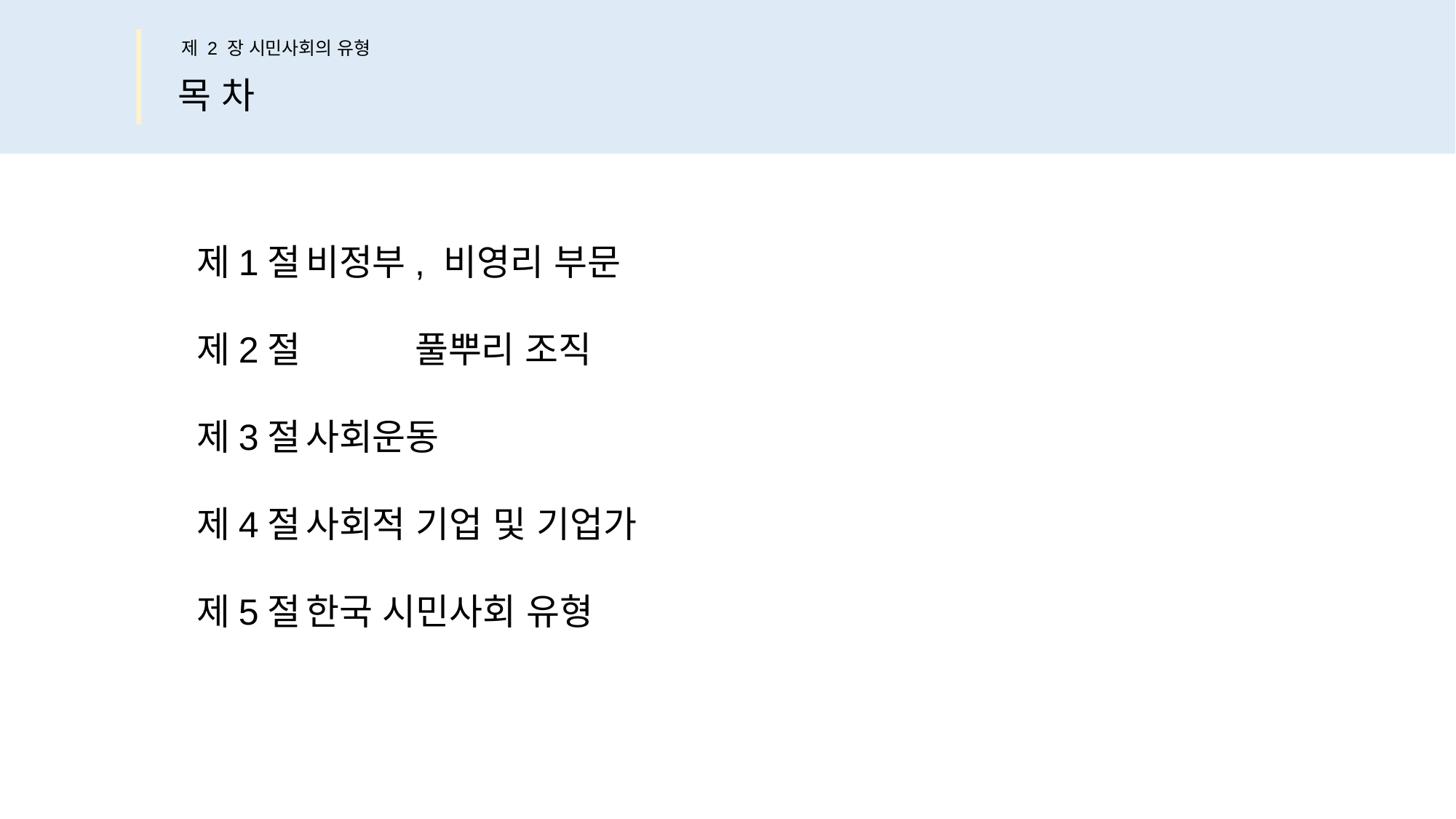

제 2 장 시민사회의 유형
목 차
제1절	비정부, 비영리 부문
제2절 	풀뿌리 조직
제3절	사회운동
제4절	사회적 기업 및 기업가
제5절	한국 시민사회 유형